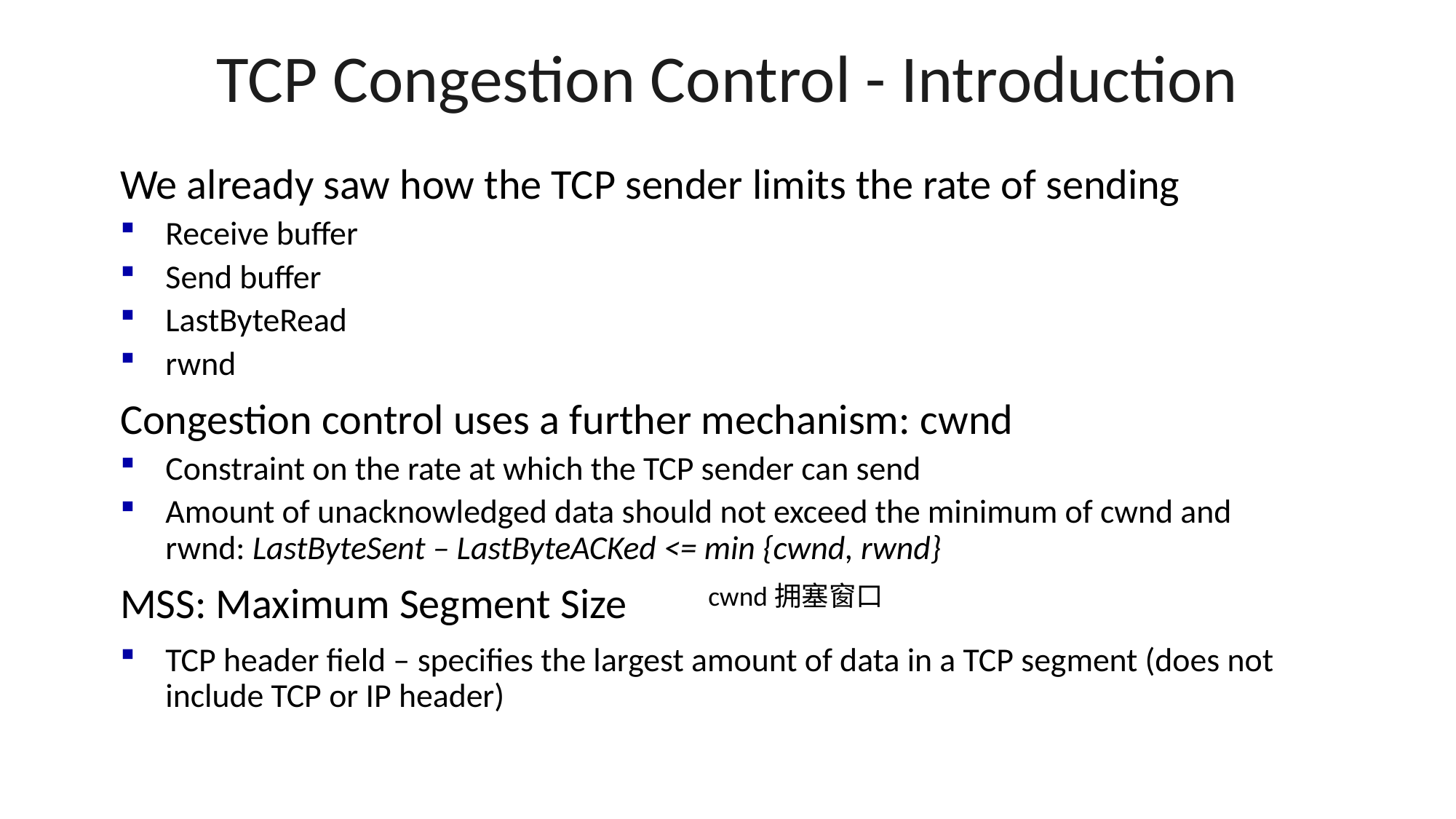

# TCP Congestion Control - Introduction
We already saw how the TCP sender limits the rate of sending
Receive buffer
Send buffer
LastByteRead
rwnd
Congestion control uses a further mechanism: cwnd
Constraint on the rate at which the TCP sender can send
Amount of unacknowledged data should not exceed the minimum of cwnd and rwnd: LastByteSent – LastByteACKed <= min {cwnd, rwnd}
MSS: Maximum Segment Size
TCP header field – specifies the largest amount of data in a TCP segment (does not include TCP or IP header)
cwnd拥塞窗口